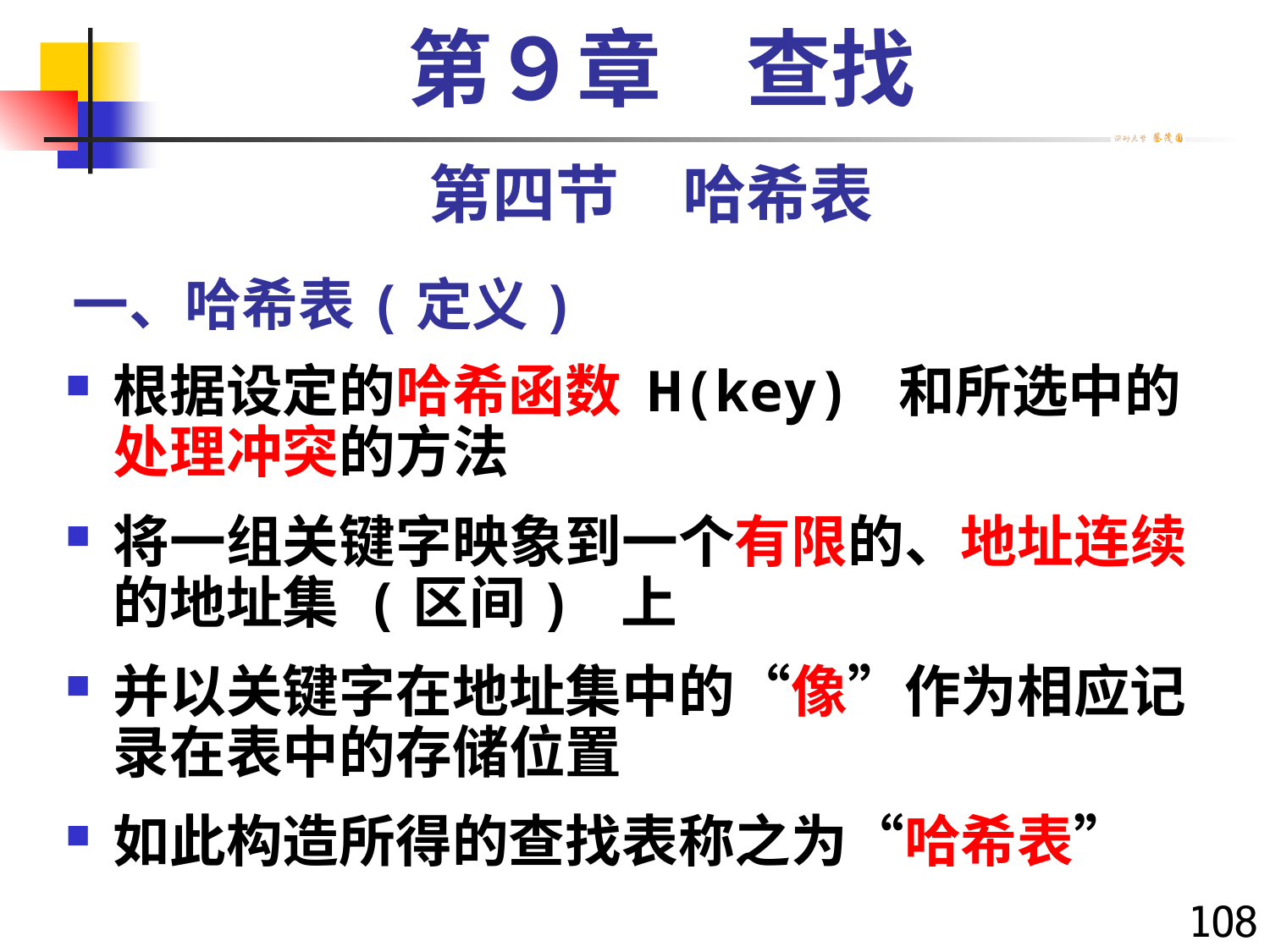

第９章　查找
第四节　哈希表
# 一、哈希表(定义)
根据设定的哈希函数 H(key) 和所选中的处理冲突的方法
将一组关键字映象到一个有限的、地址连续的地址集 (区间) 上
并以关键字在地址集中的“像”作为相应记录在表中的存储位置
如此构造所得的查找表称之为“哈希表”
108